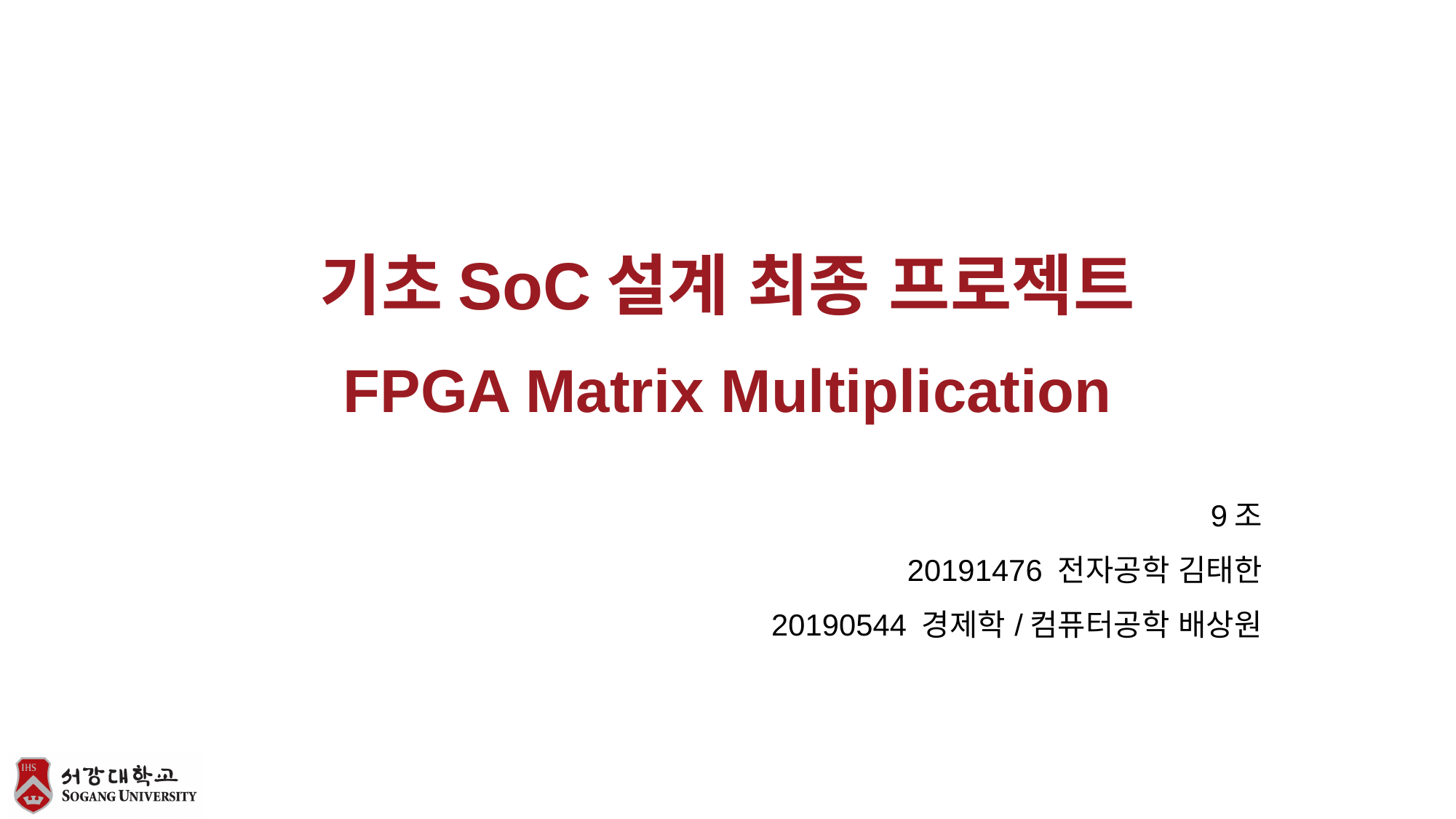

# 기초SoC설계 최종 프로젝트 FPGA Matrix Multiplication
9조
20191476 전자공학 김태한
20190544 경제학/컴퓨터공학 배상원